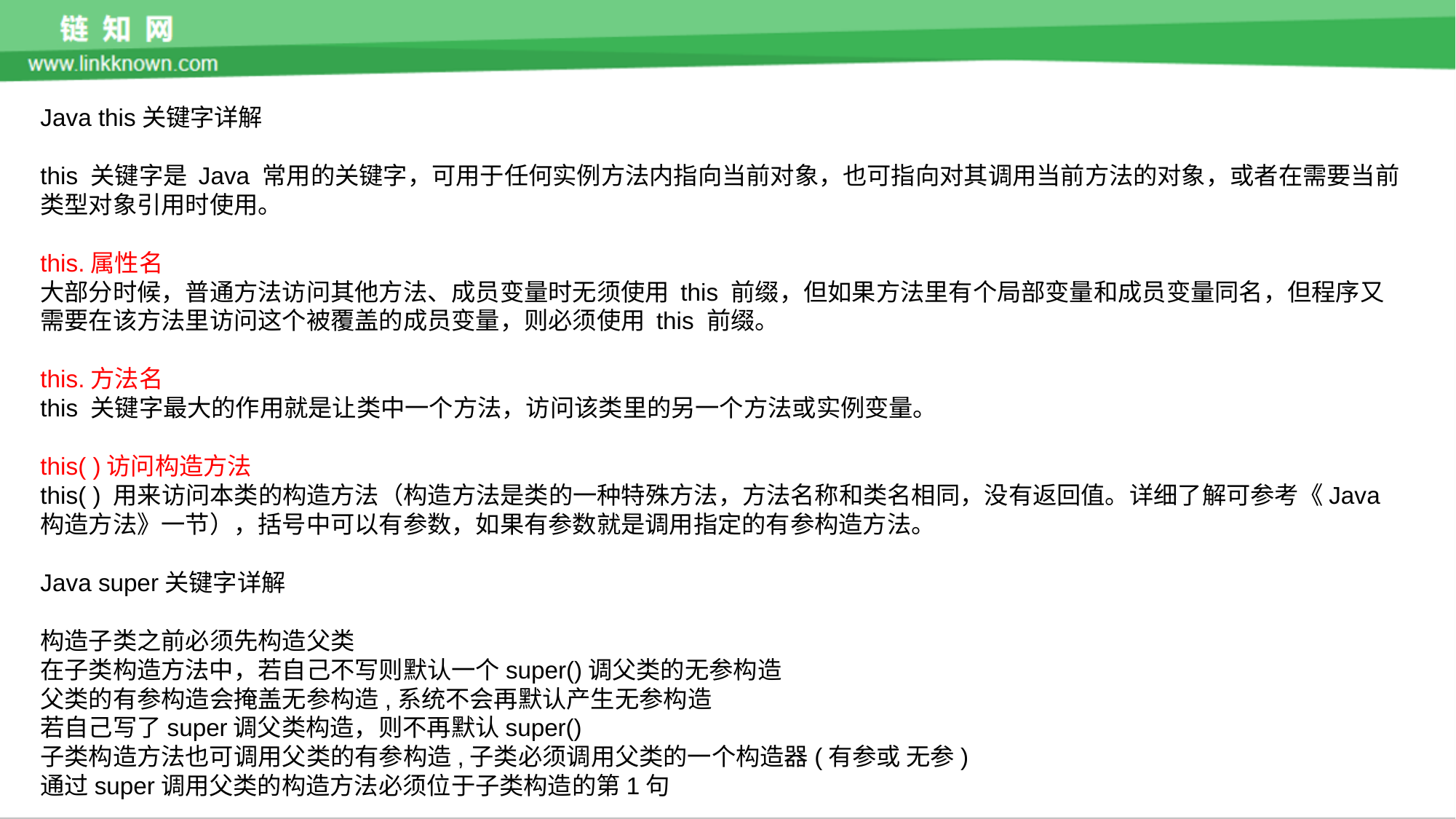

Java this关键字详解

this 关键字是 Java 常用的关键字，可用于任何实例方法内指向当前对象，也可指向对其调用当前方法的对象，或者在需要当前类型对象引用时使用。

this.属性名
大部分时候，普通方法访问其他方法、成员变量时无须使用 this 前缀，但如果方法里有个局部变量和成员变量同名，但程序又需要在该方法里访问这个被覆盖的成员变量，则必须使用 this 前缀。

this.方法名
this 关键字最大的作用就是让类中一个方法，访问该类里的另一个方法或实例变量。

this( )访问构造方法
this( ) 用来访问本类的构造方法（构造方法是类的一种特殊方法，方法名称和类名相同，没有返回值。详细了解可参考《Java构造方法》一节），括号中可以有参数，如果有参数就是调用指定的有参构造方法。

Java super关键字详解

构造子类之前必须先构造父类
在子类构造方法中，若自己不写则默认一个super()调父类的无参构造
父类的有参构造会掩盖无参构造,系统不会再默认产生无参构造
若自己写了super调父类构造，则不再默认super()
子类构造方法也可调用父类的有参构造,子类必须调用父类的一个构造器(有参或 无参)
通过super调用父类的构造方法必须位于子类构造的第1句